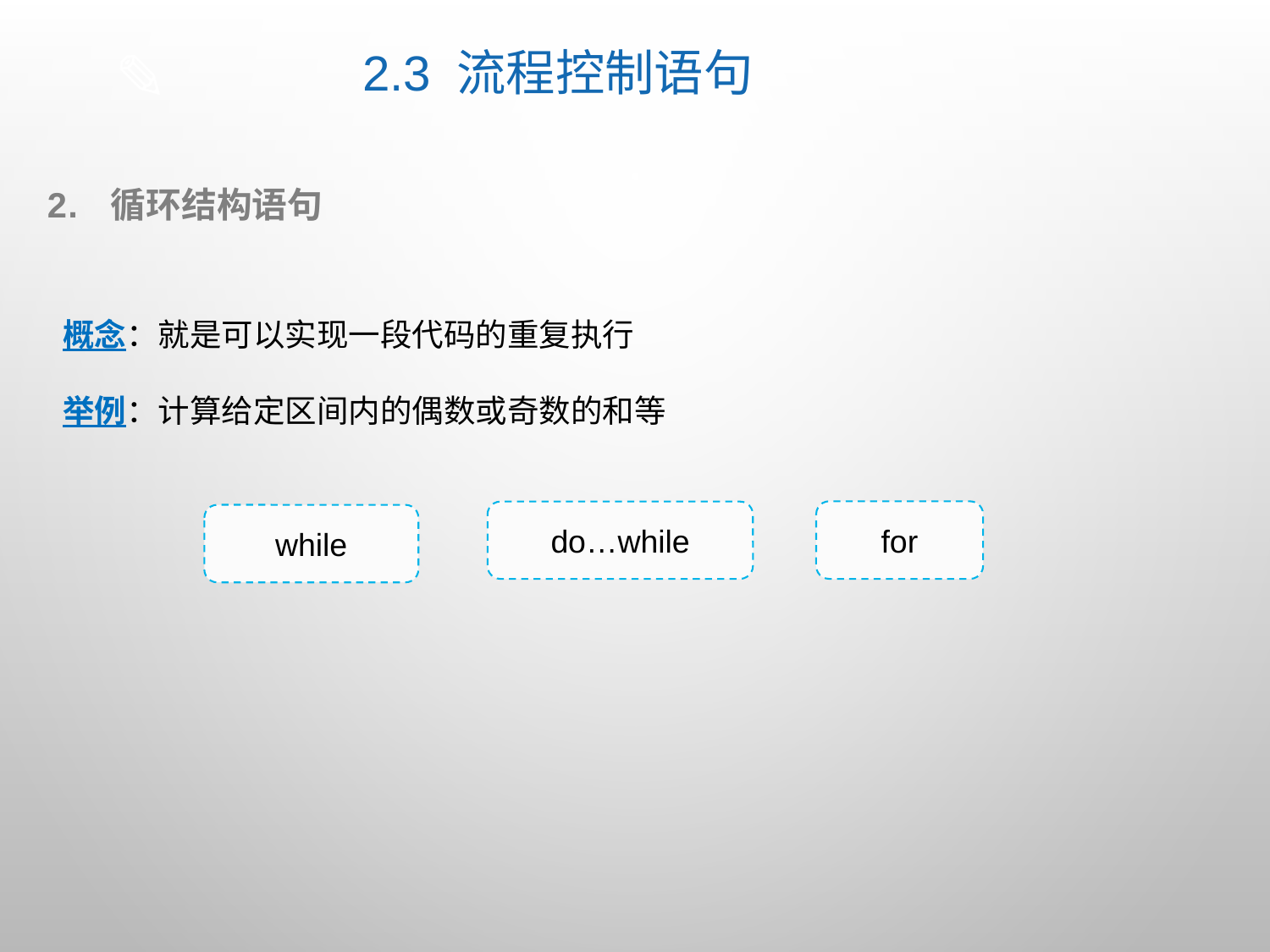

# 2.3 流程控制语句
循环结构语句
概念：就是可以实现一段代码的重复执行
举例：计算给定区间内的偶数或奇数的和等
for
do…while
while